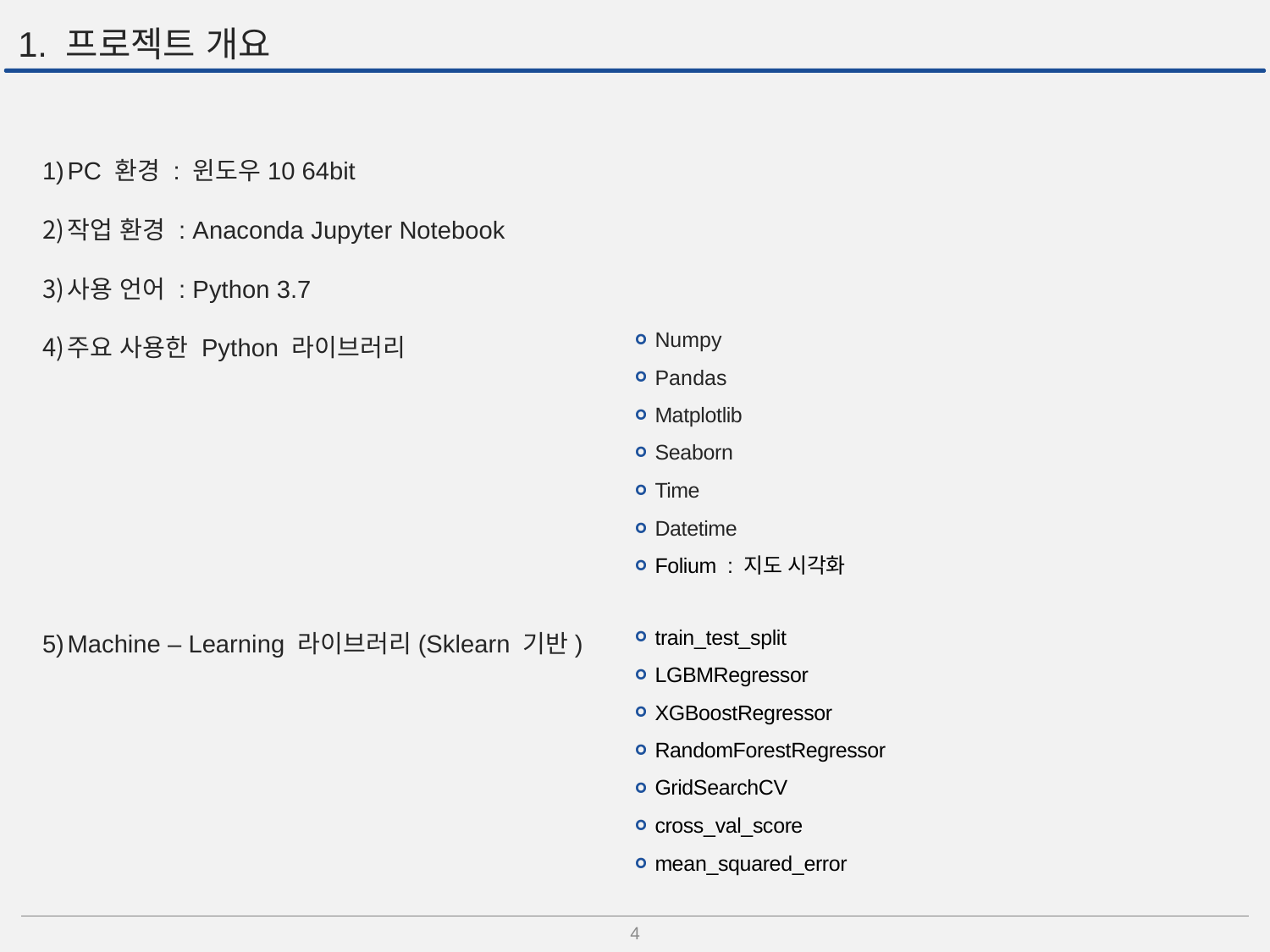

# 1. 프로젝트 개요
PC 환경 : 윈도우10 64bit
작업 환경 : Anaconda Jupyter Notebook
사용 언어 : Python 3.7
주요 사용한 Python 라이브러리
Machine – Learning 라이브러리(Sklearn 기반)

Numpy
Pandas
Matplotlib
Seaborn
Time
Datetime
Folium  : 지도 시각화
train_test_split
LGBMRegressor
XGBoostRegressor
RandomForestRegressor
GridSearchCV
cross_val_score
mean_squared_error

4